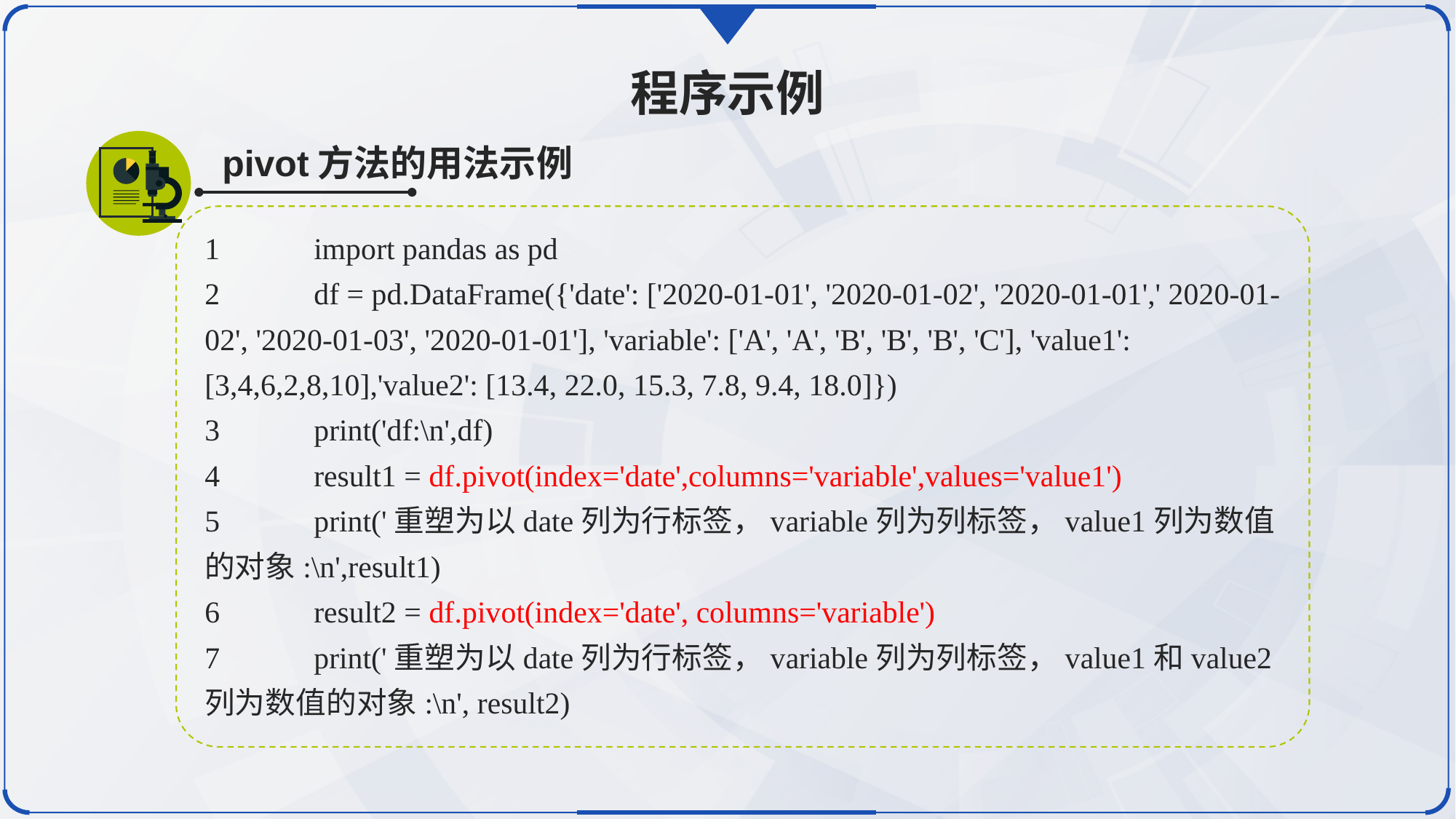

程序示例

pivot方法的用法示例

1	import pandas as pd
2	df = pd.DataFrame({'date': ['2020-01-01', '2020-01-02', '2020-01-01',' 2020-01-02', '2020-01-03', '2020-01-01'], 'variable': ['A', 'A', 'B', 'B', 'B', 'C'], 'value1': [3,4,6,2,8,10],'value2': [13.4, 22.0, 15.3, 7.8, 9.4, 18.0]})
3	print('df:\n',df)
4	result1 = df.pivot(index='date',columns='variable',values='value1')
5	print('重塑为以date列为行标签，variable列为列标签，value1列为数值的对象:\n',result1)
6	result2 = df.pivot(index='date', columns='variable')
7	print('重塑为以date列为行标签，variable列为列标签，value1和value2列为数值的对象:\n', result2)